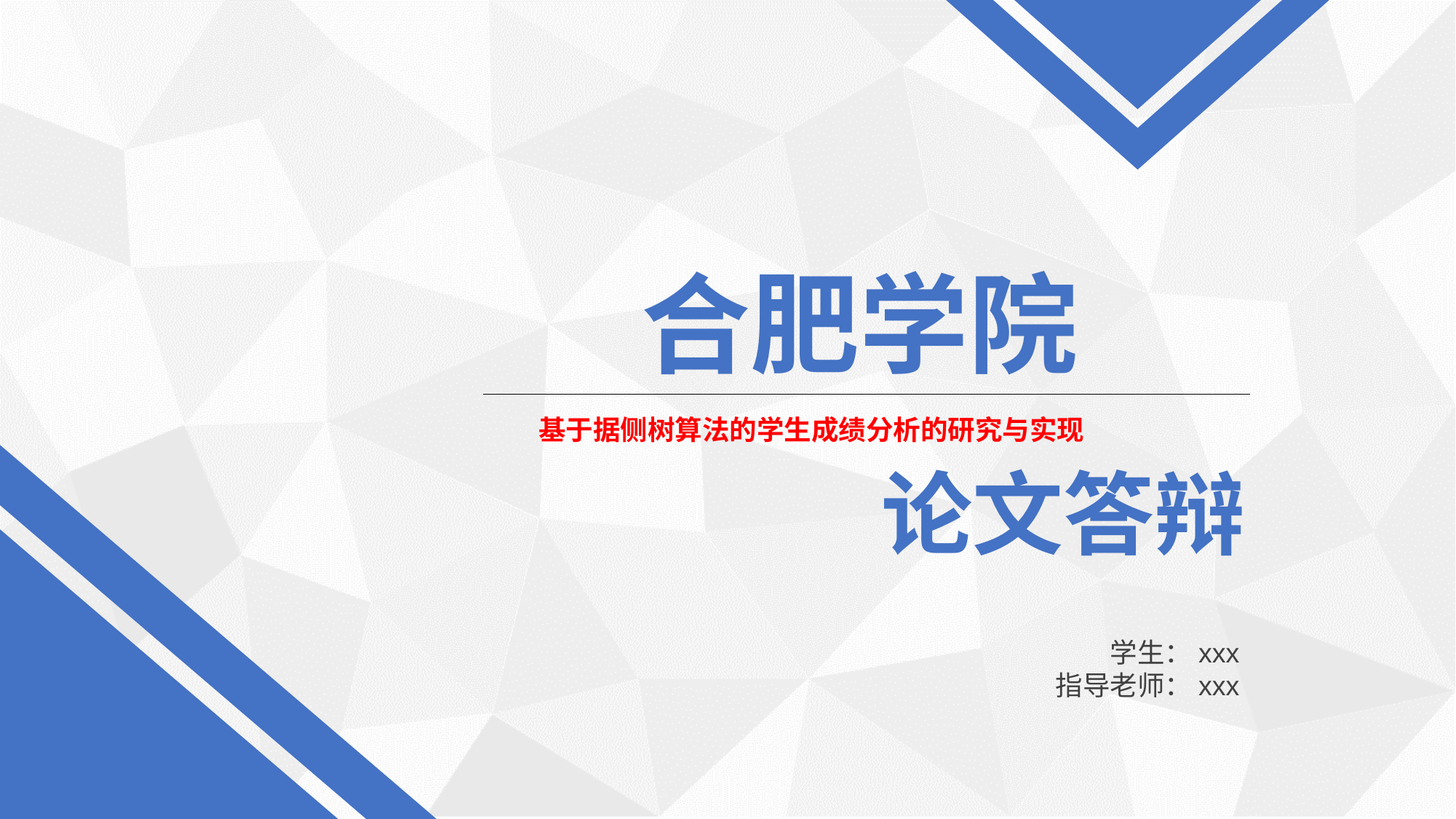

合肥学院
基于据侧树算法的学生成绩分析的研究与实现

论文答辩
学生：xxx
指导老师：xxx